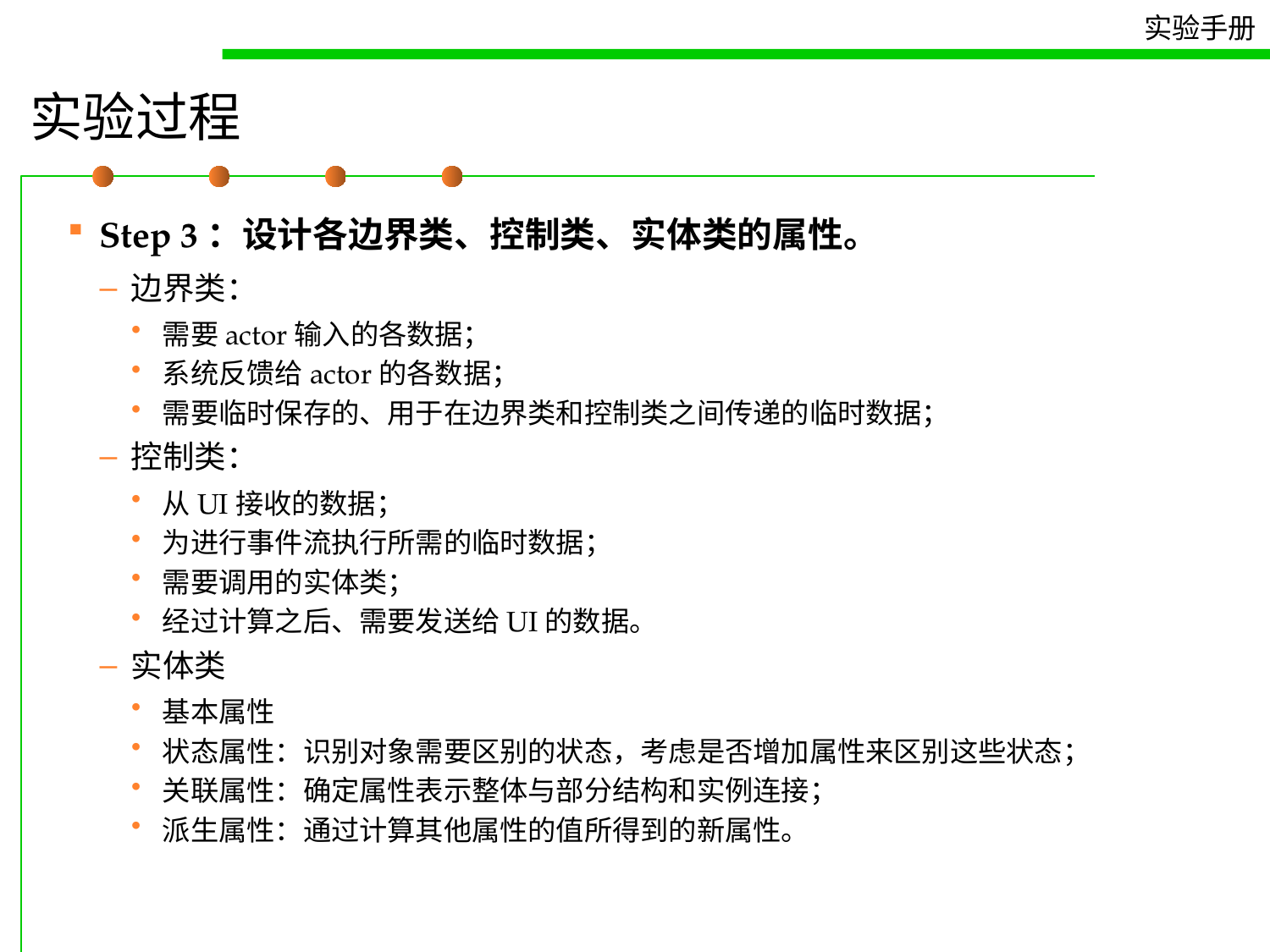

# 实验过程
Step 3：设计各边界类、控制类、实体类的属性。
边界类：
需要actor输入的各数据；
系统反馈给actor的各数据；
需要临时保存的、用于在边界类和控制类之间传递的临时数据；
控制类：
从UI接收的数据；
为进行事件流执行所需的临时数据；
需要调用的实体类；
经过计算之后、需要发送给UI的数据。
实体类
基本属性
状态属性：识别对象需要区别的状态，考虑是否增加属性来区别这些状态；
关联属性：确定属性表示整体与部分结构和实例连接；
派生属性：通过计算其他属性的值所得到的新属性。